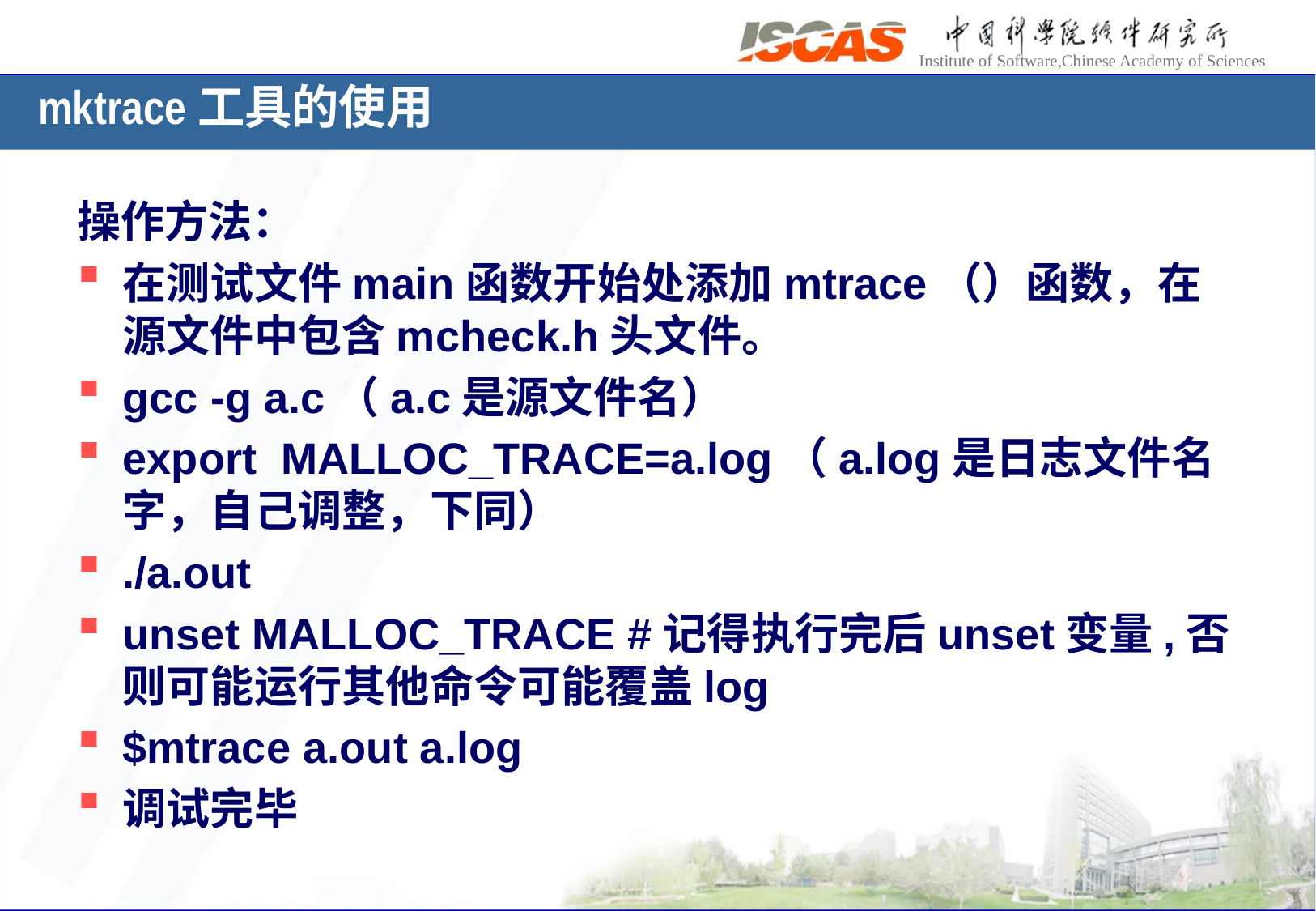

# mktrace工具的使用
操作方法：
在测试文件main函数开始处添加mtrace（）函数，在源文件中包含mcheck.h头文件。
gcc -g a.c（a.c是源文件名）
export  MALLOC_TRACE=a.log（a.log是日志文件名字，自己调整，下同）
./a.out
unset MALLOC_TRACE #记得执行完后unset变量,否则可能运行其他命令可能覆盖log
$mtrace a.out a.log
调试完毕